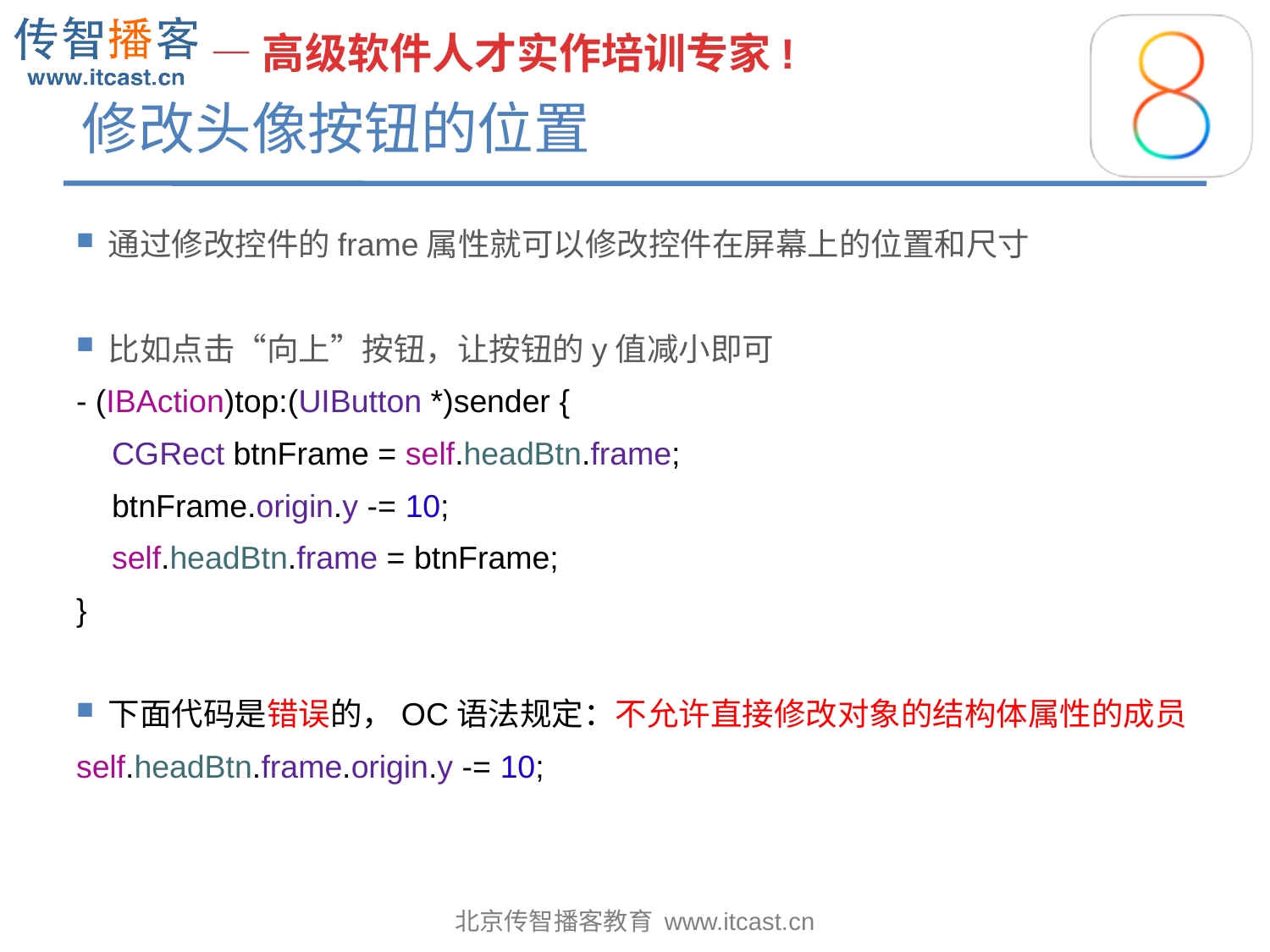

# 修改头像按钮的位置
通过修改控件的frame属性就可以修改控件在屏幕上的位置和尺寸

比如点击“向上”按钮，让按钮的y值减小即可
- (IBAction)top:(UIButton *)sender {
    CGRect btnFrame = self.headBtn.frame;
    btnFrame.origin.y -= 10;
    self.headBtn.frame = btnFrame;
}

下面代码是错误的，OC语法规定：不允许直接修改对象的结构体属性的成员
self.headBtn.frame.origin.y -= 10;